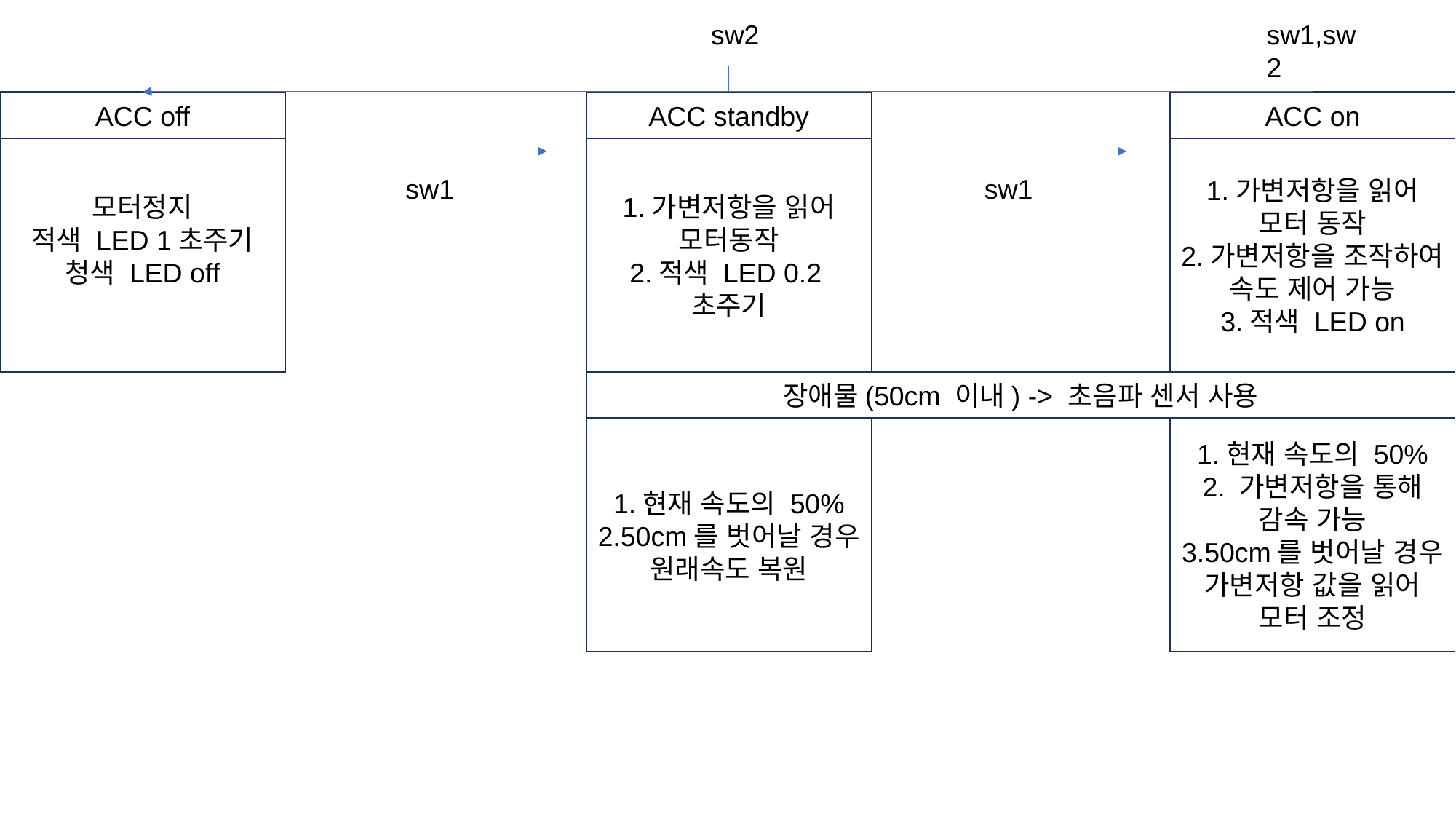

sw2
sw1,sw2
ACC off
ACC standby
ACC on
모터정지
적색 LED 1초주기
청색 LED off

1.가변저항을 읽어 모터동작
2.적색 LED 0.2초주기
1.가변저항을 읽어 모터 동작
2.가변저항을 조작하여 속도 제어 가능
3.적색 LED on
sw1
sw1
장애물(50cm 이내) -> 초음파 센서 사용
1.현재 속도의 50%
2.50cm를 벗어날 경우 원래속도 복원
1.현재 속도의 50%
2. 가변저항을 통해 감속 가능
3.50cm를 벗어날 경우 가변저항 값을 읽어 모터 조정